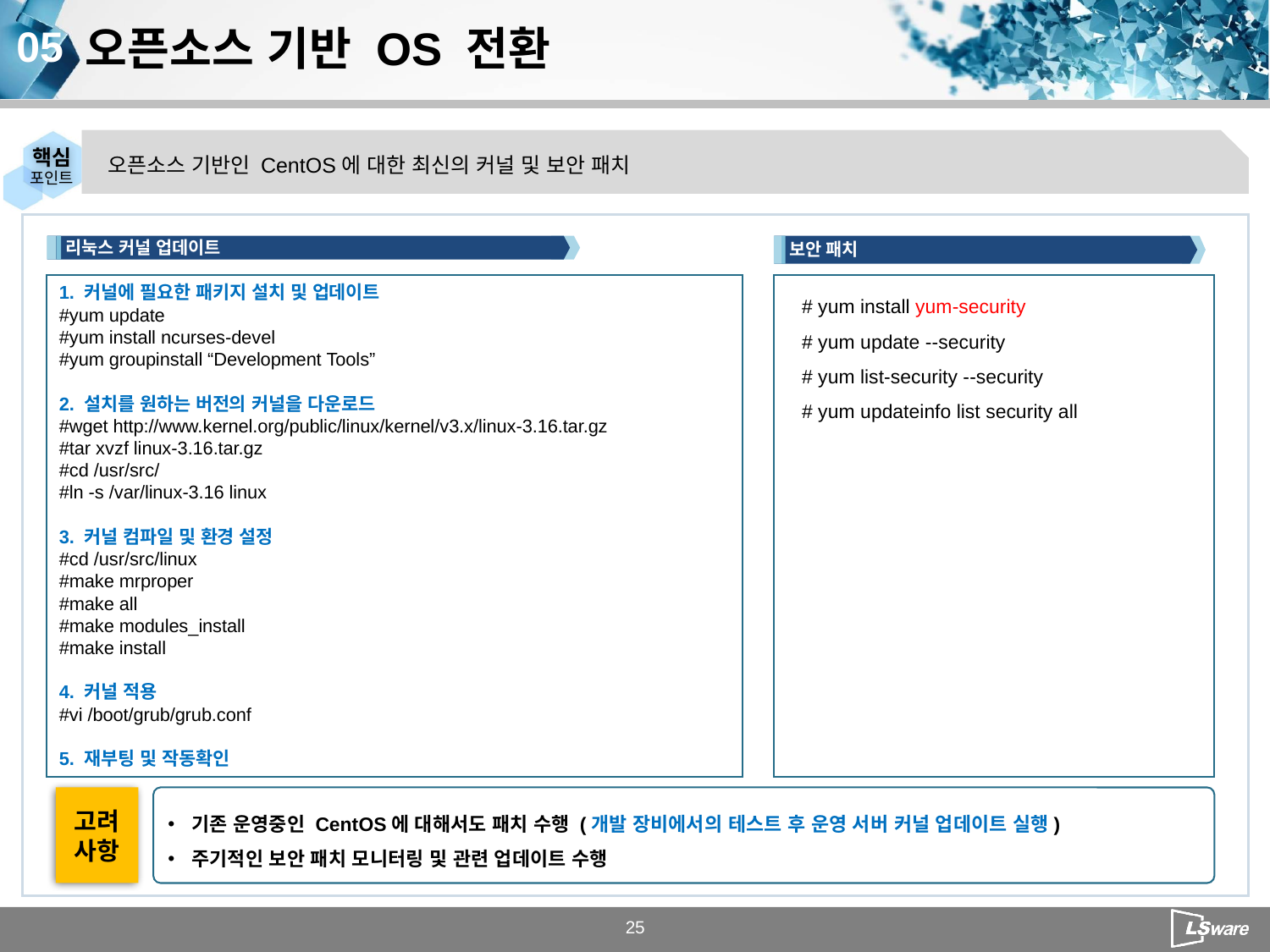

# 오픈소스 기반 OS 전환
05
오픈소스 기반인 CentOS에 대한 최신의 커널 및 보안 패치

리눅스 커널 업데이트

보안 패치
1. 커널에 필요한 패키지 설치 및 업데이트
#yum update
#yum install ncurses-devel
#yum groupinstall “Development Tools”

2. 설치를 원하는 버전의 커널을 다운로드
#wget http://www.kernel.org/public/linux/kernel/v3.x/linux-3.16.tar.gz
#tar xvzf linux-3.16.tar.gz
#cd /usr/src/
#ln -s /var/linux-3.16 linux

3. 커널 컴파일 및 환경 설정
#cd /usr/src/linux
#make mrproper
#make all
#make modules_install
#make install

4. 커널 적용
#vi /boot/grub/grub.conf

5. 재부팅 및 작동확인

# yum install yum-security
# yum update --security
# yum list-security --security
# yum updateinfo list security all
고려
사항
기존 운영중인 CentOS에 대해서도 패치 수행 (개발 장비에서의 테스트 후 운영 서버 커널 업데이트 실행)
주기적인 보안 패치 모니터링 및 관련 업데이트 수행